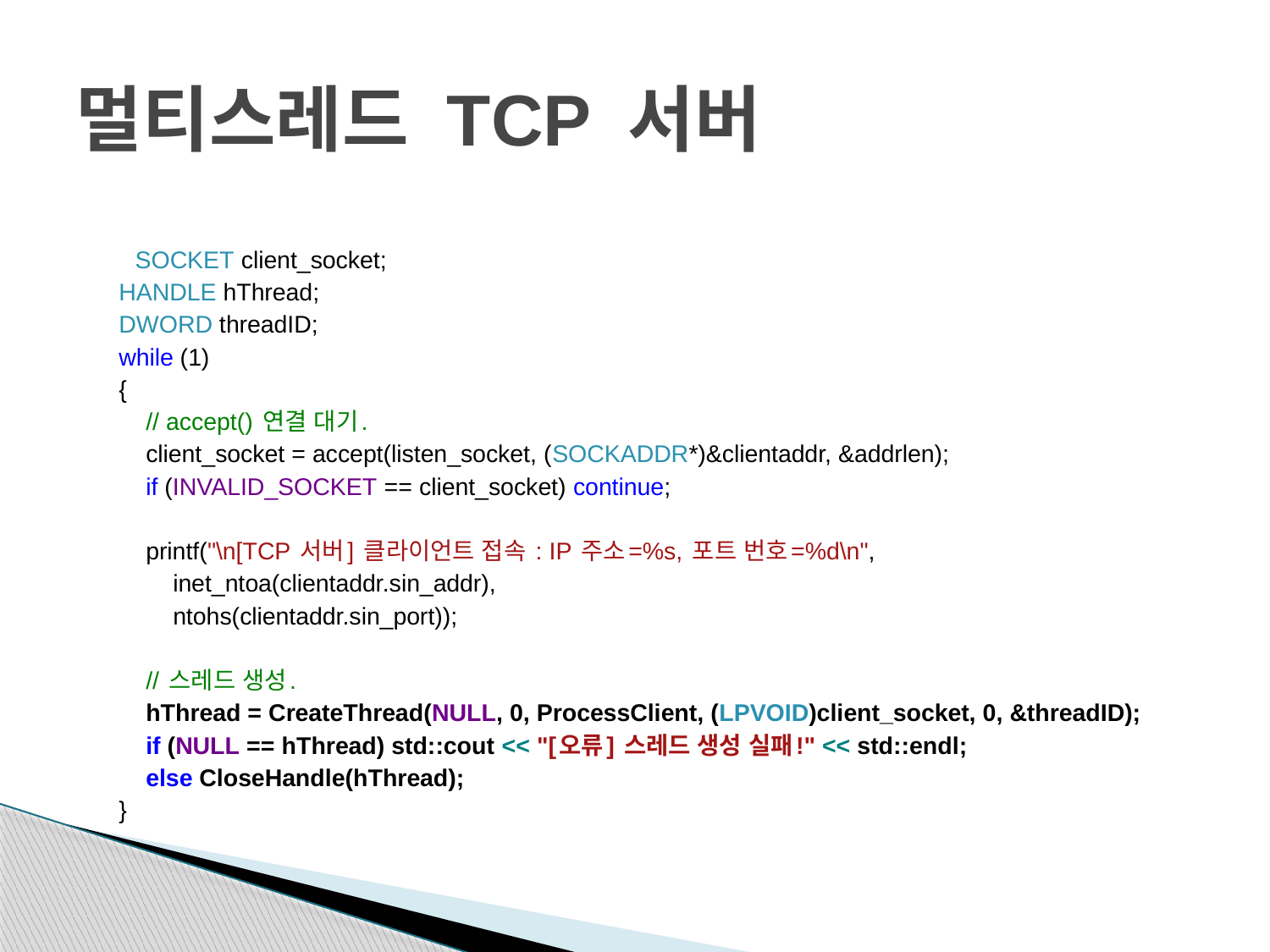

# 멀티스레드 TCP 서버

	 SOCKET client_socket;
    HANDLE hThread;
    DWORD threadID;
    while (1)
    {
        // accept() 연결 대기.
        client_socket = accept(listen_socket, (SOCKADDR*)&clientaddr, &addrlen);
        if (INVALID_SOCKET == client_socket) continue;

        printf("\n[TCP 서버] 클라이언트 접속 : IP 주소=%s, 포트 번호=%d\n",
            inet_ntoa(clientaddr.sin_addr),
            ntohs(clientaddr.sin_port));

        // 스레드 생성.
        hThread = CreateThread(NULL, 0, ProcessClient, (LPVOID)client_socket, 0, &threadID);
        if (NULL == hThread) std::cout << "[오류] 스레드 생성 실패!" << std::endl;
        else CloseHandle(hThread);
    }